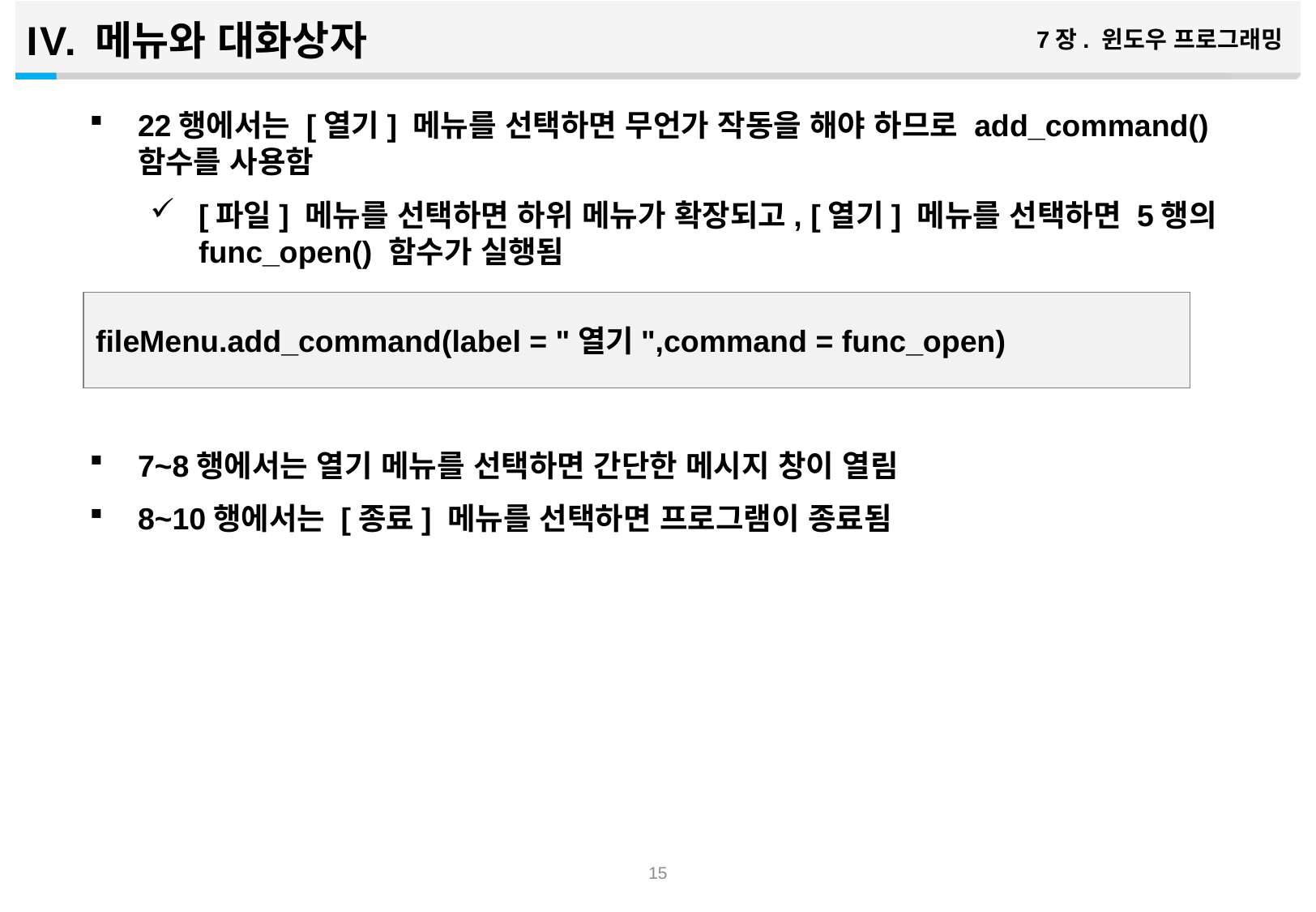

메뉴와 대화상자
7장. 윈도우 프로그래밍
22행에서는 [열기] 메뉴를 선택하면 무언가 작동을 해야 하므로 add_command()  함수를 사용함
[파일] 메뉴를 선택하면 하위 메뉴가 확장되고, [열기] 메뉴를 선택하면 5행의 func_open() 함수가 실행됨

7~8행에서는 열기 메뉴를 선택하면 간단한 메시지 창이 열림
8~10행에서는 [종료] 메뉴를 선택하면 프로그램이 종료됨
fileMenu.add_command(label = "열기",command = func_open)
15